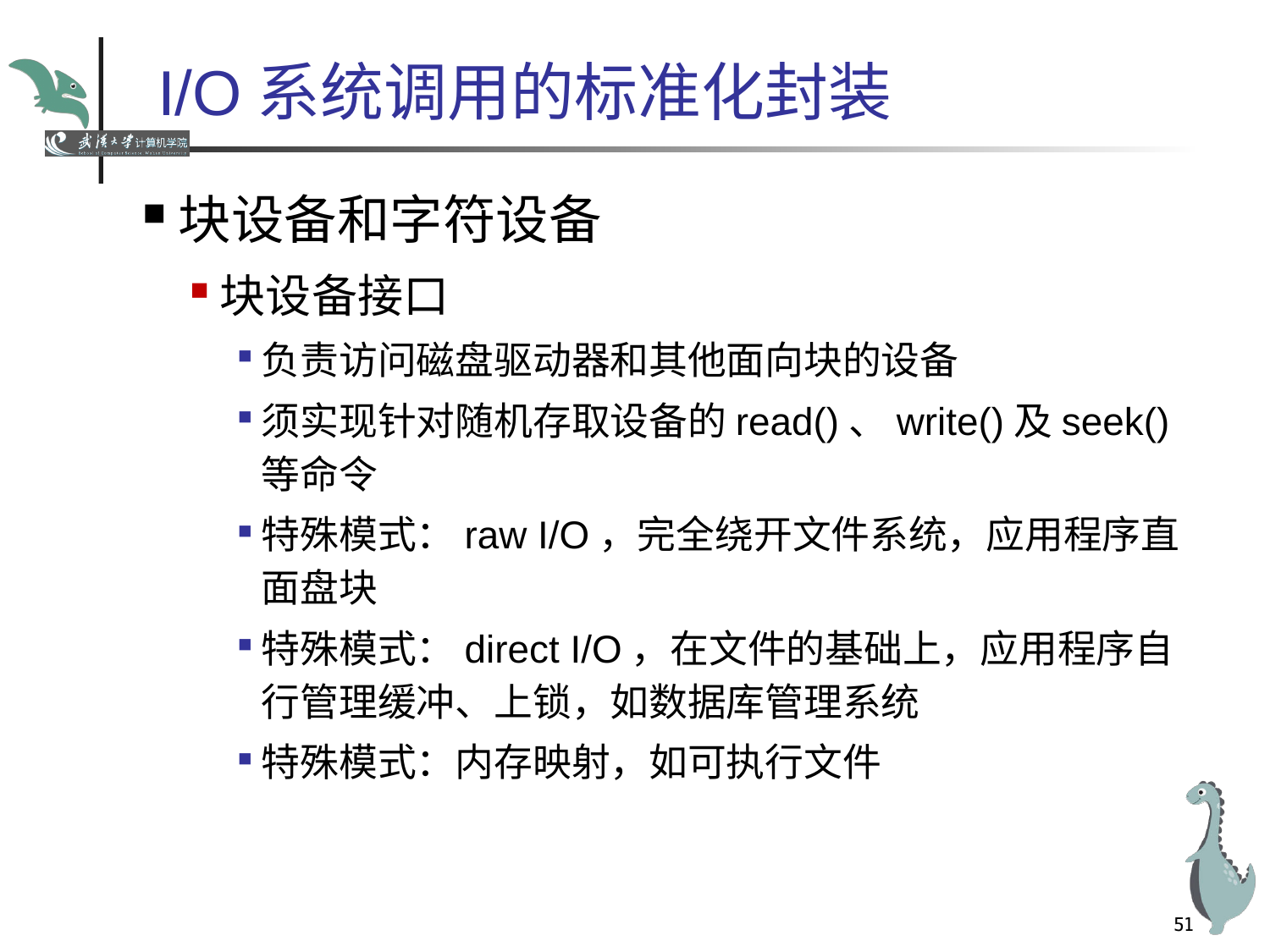

# I/O系统调用的标准化封装
块设备和字符设备
块设备接口
负责访问磁盘驱动器和其他面向块的设备
须实现针对随机存取设备的read()、write()及seek()等命令
特殊模式：raw I/O，完全绕开文件系统，应用程序直面盘块
特殊模式：direct I/O，在文件的基础上，应用程序自行管理缓冲、上锁，如数据库管理系统
特殊模式：内存映射，如可执行文件
51